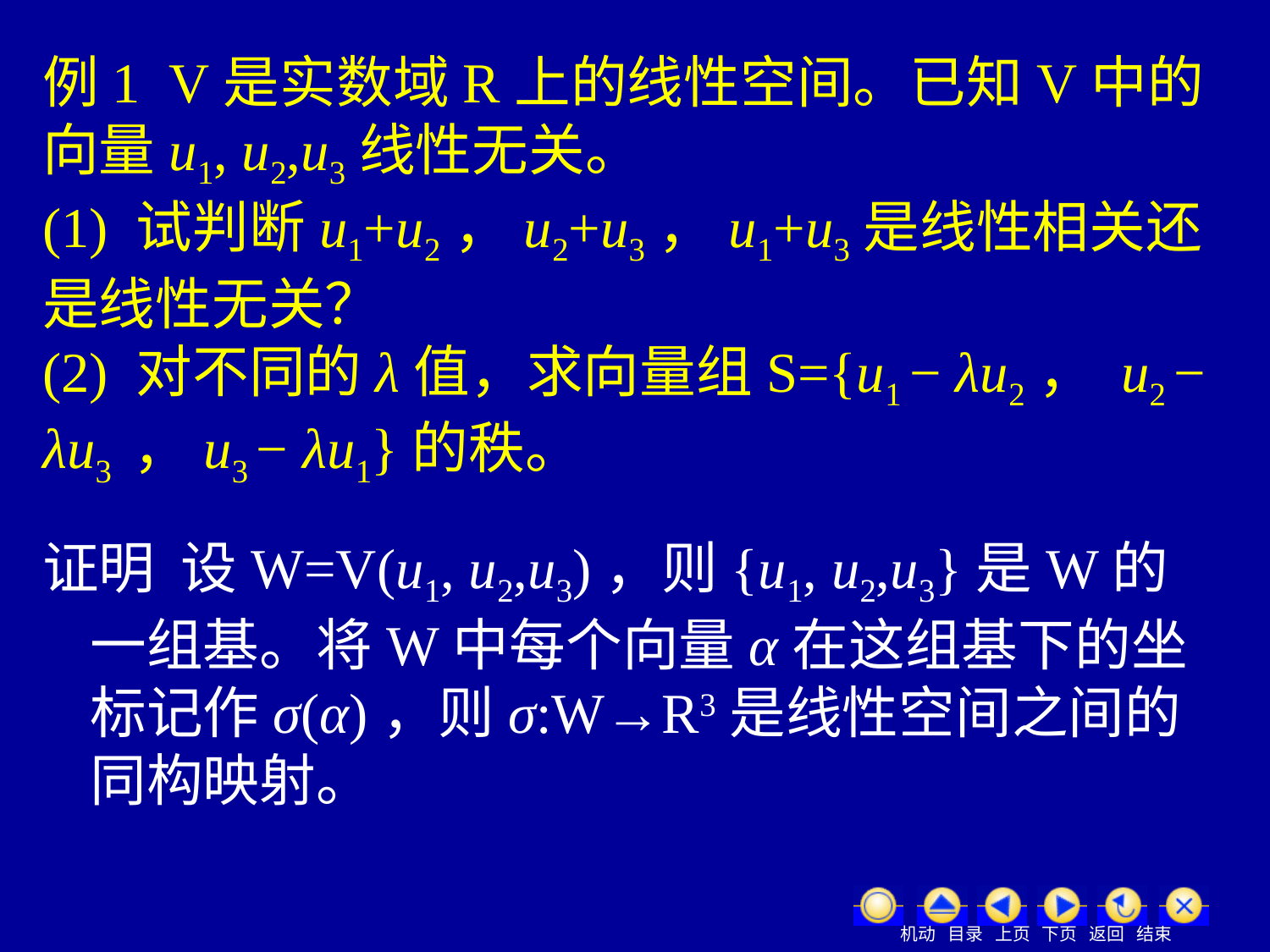

# 例1  V是实数域R上的线性空间。已知V中的向量u1, u2,u3线性无关。 (1) 试判断u1+u2，u2+u3，u1+u3是线性相关还是线性无关？ (2) 对不同的λ值，求向量组S={u1 − λu2， u2 − λu3 ，u3 − λu1}的秩。
证明  设W=V(u1, u2,u3)，则{u1, u2,u3}是W的一组基。将W中每个向量α在这组基下的坐标记作σ(α)，则σ:W→R3是线性空间之间的同构映射。